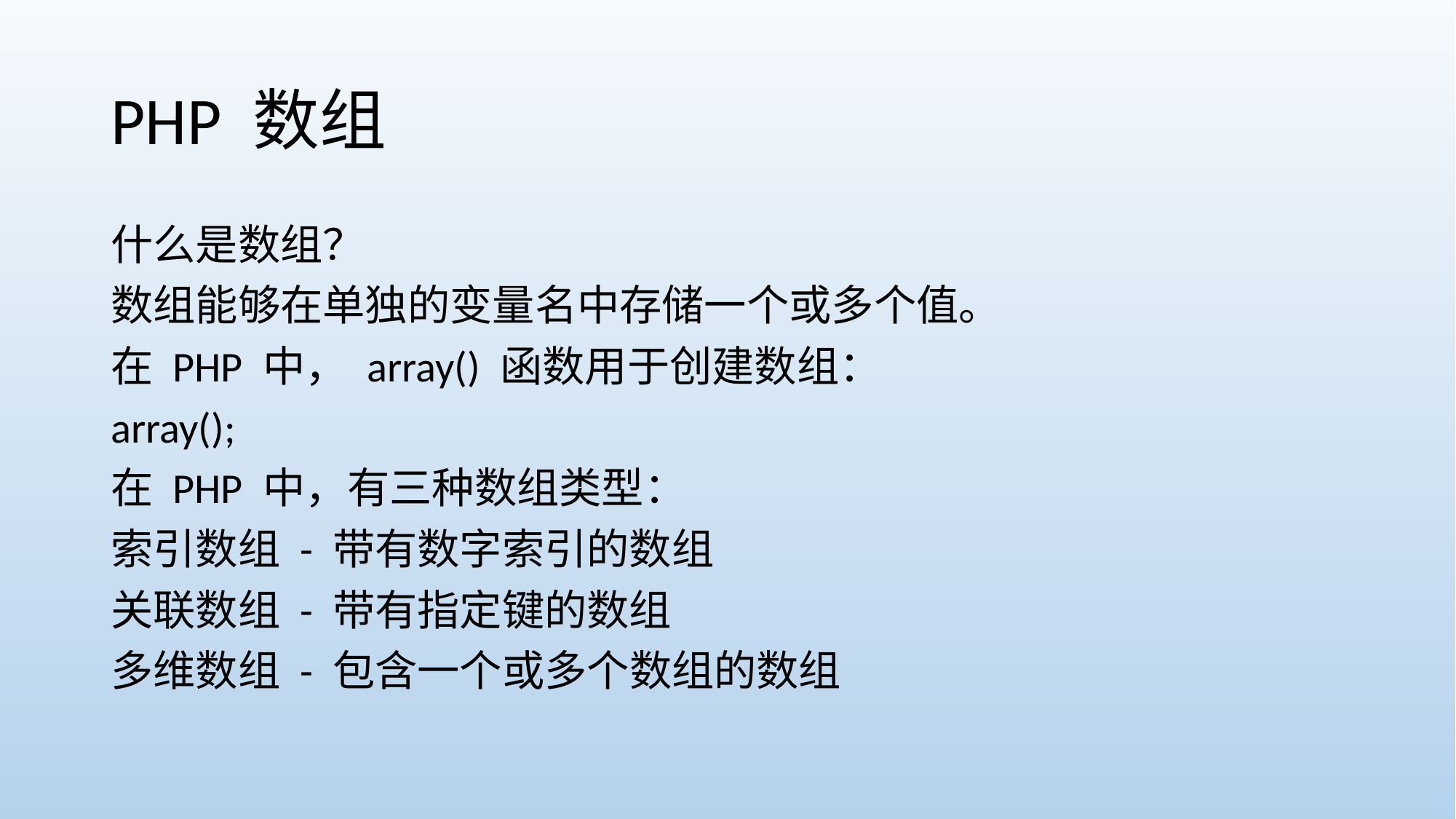

# PHP 数组
什么是数组？
数组能够在单独的变量名中存储一个或多个值。
在 PHP 中， array() 函数用于创建数组：
array();
在 PHP 中，有三种数组类型：
索引数组 - 带有数字索引的数组
关联数组 - 带有指定键的数组
多维数组 - 包含一个或多个数组的数组